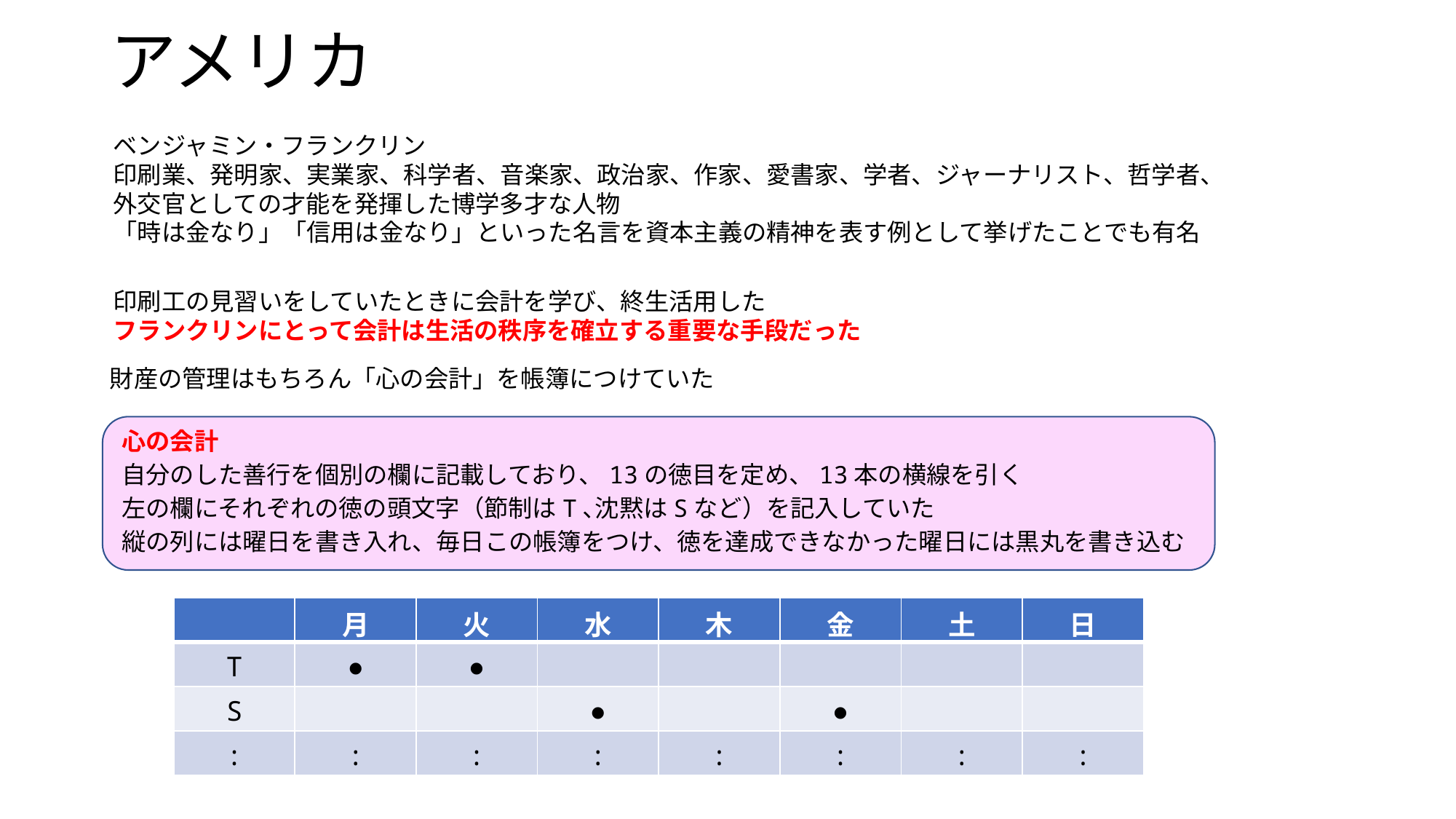

# アメリカ
ベンジャミン・フランクリン
印刷業、発明家、実業家、科学者、音楽家、政治家、作家、愛書家、学者、ジャーナリスト、哲学者、外交官としての才能を発揮した博学多才な人物
「時は金なり」「信用は金なり」といった名言を資本主義の精神を表す例として挙げたことでも有名
印刷工の見習いをしていたときに会計を学び、終生活用した
フランクリンにとって会計は生活の秩序を確立する重要な手段だった
財産の管理はもちろん「心の会計」を帳簿につけていた

心の会計
自分のした善行を個別の欄に記載しており、13の徳目を定め、13本の横線を引く
左の欄にそれぞれの徳の頭文字（節制はT､沈黙はSなど）を記入していた
縦の列には曜日を書き入れ、毎日この帳簿をつけ、徳を達成できなかった曜日には黒丸を書き込む
|  | 月 | 火 | 水 | 木 | 金 | 土 | 日 |
| --- | --- | --- | --- | --- | --- | --- | --- |
| T | ● | ● |  |  |  |  |  |
| S |  |  | ● |  | ● |  |  |
| : | : | : | : | : | : | : | : |